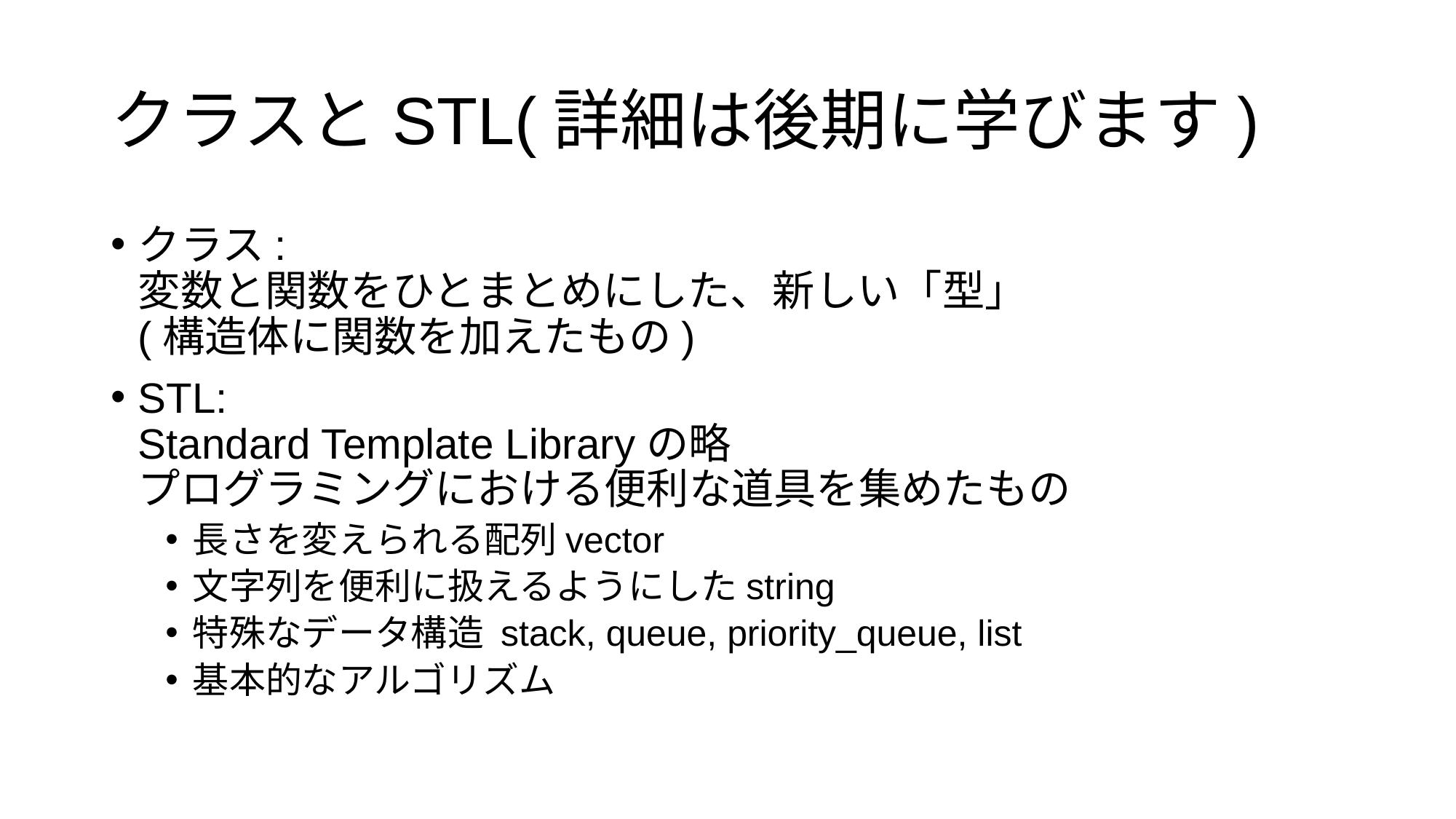

# クラスとSTL(詳細は後期に学びます)
クラス:
変数と関数をひとまとめにした、新しい「型」
(構造体に関数を加えたもの)
STL:
Standard Template Libraryの略
プログラミングにおける便利な道具を集めたもの
長さを変えられる配列vector
文字列を便利に扱えるようにしたstring
特殊なデータ構造 stack, queue, priority_queue, list
基本的なアルゴリズム